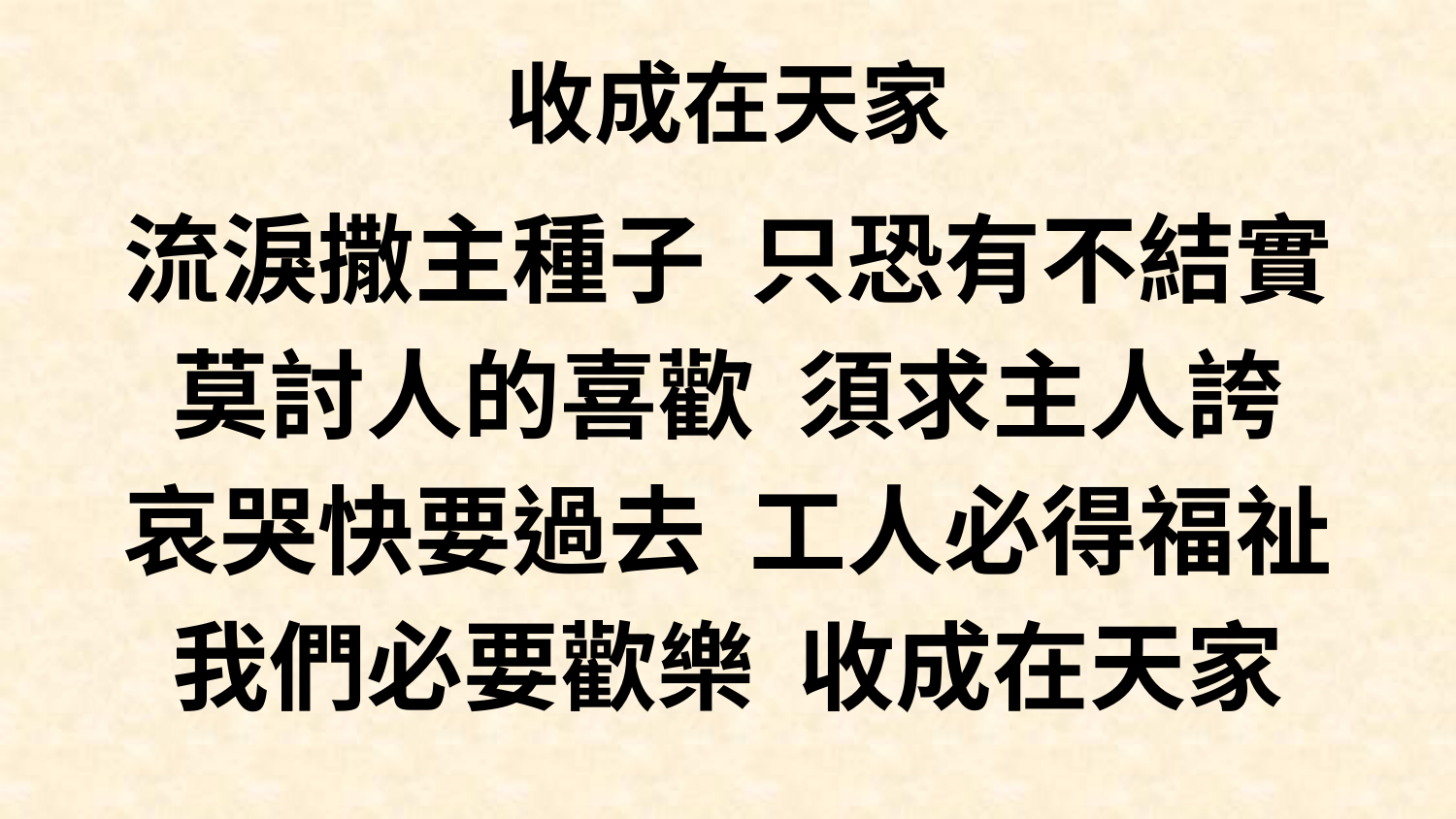

# 收成在天家
流淚撒主種子  只恐有不結實
莫討人的喜歡  須求主人誇
哀哭快要過去  工人必得福祉
我們必要歡樂  收成在天家